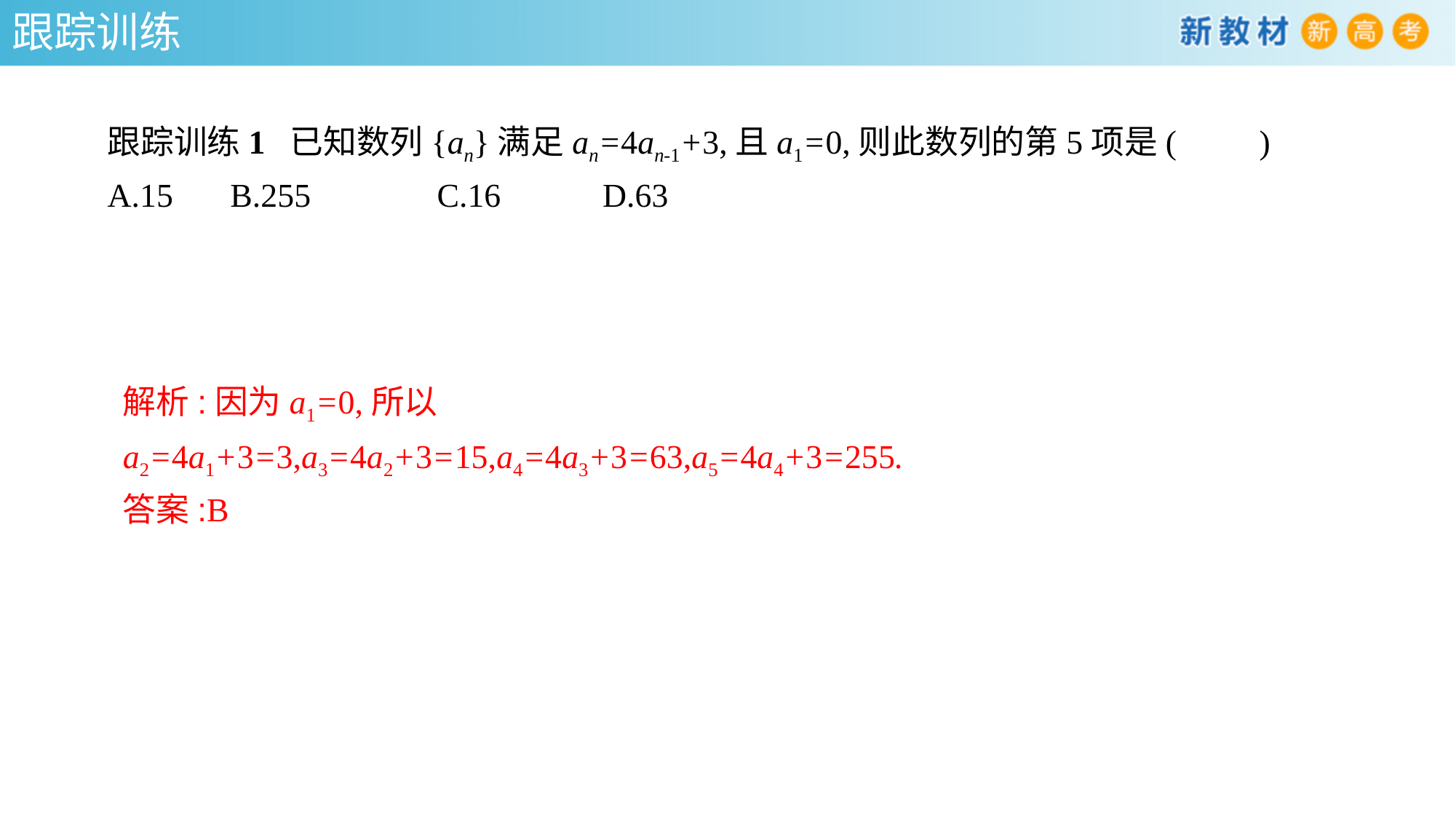

跟踪训练
跟踪训练1  已知数列{an}满足an=4an-1+3,且a1=0,则此数列的第5项是(　　)
A.15	B.255	             C.16	       D.63
解析:因为a1=0,所以a2=4a1+3=3,a3=4a2+3=15,a4=4a3+3=63,a5=4a4+3=255.
答案:B